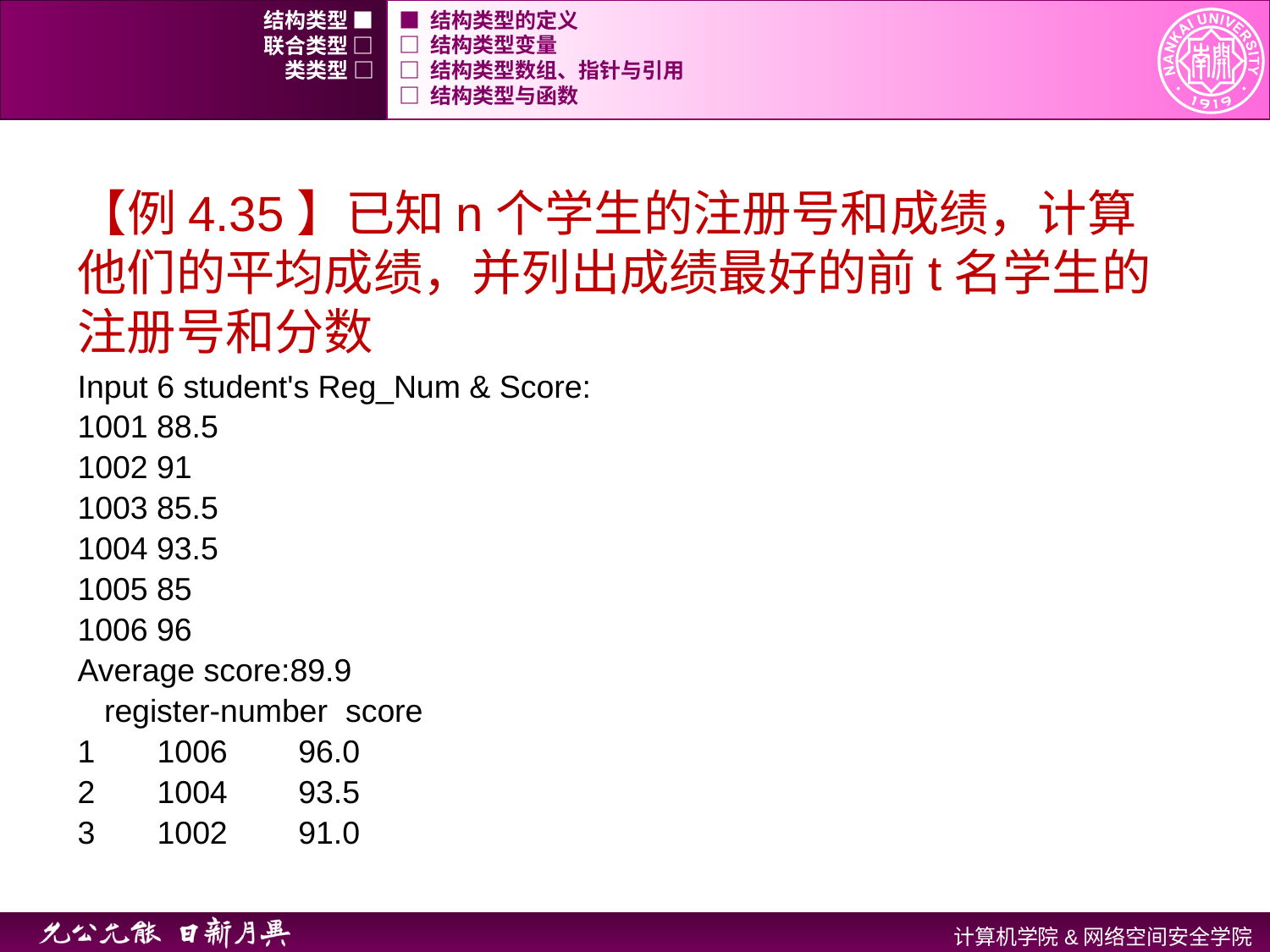

结构类型 ■
■ 结构类型的定义
联合类型 □
□ 结构类型变量
类类型 □
□ 结构类型数组、指针与引用

□ 结构类型与函数
【例4.35】已知n个学生的注册号和成绩，计算他们的平均成绩，并列出成绩最好的前t名学生的注册号和分数
Input 6 student's Reg_Num & Score:
1001 88.5
1002 91
1003 85.5
1004 93.5
1005 85
1006 96
Average score:89.9
   register-number  score
1       1006        96.0
2       1004        93.5
3       1002        91.0